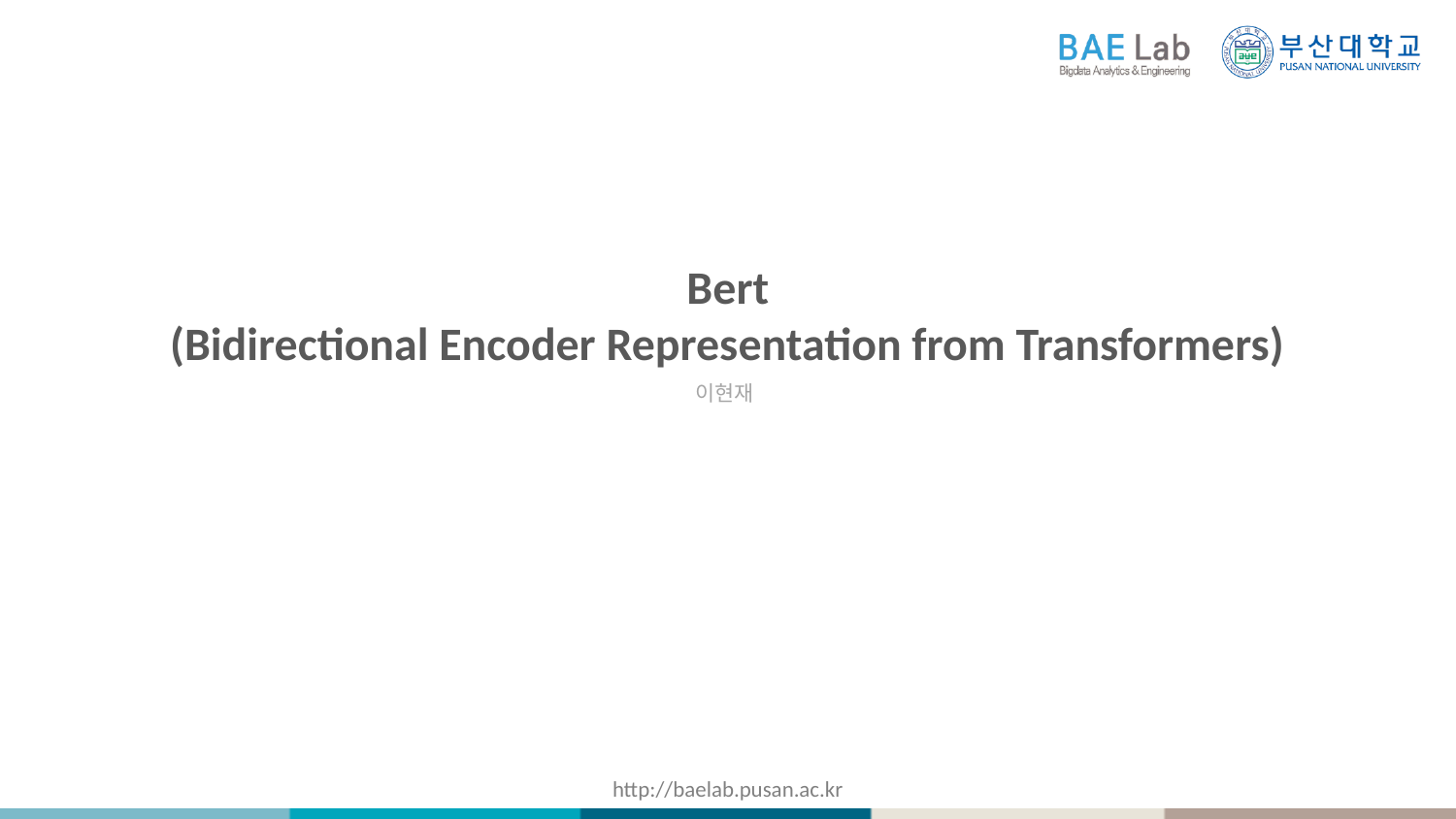

Bert
(Bidirectional Encoder Representation from Transformers)
이현재